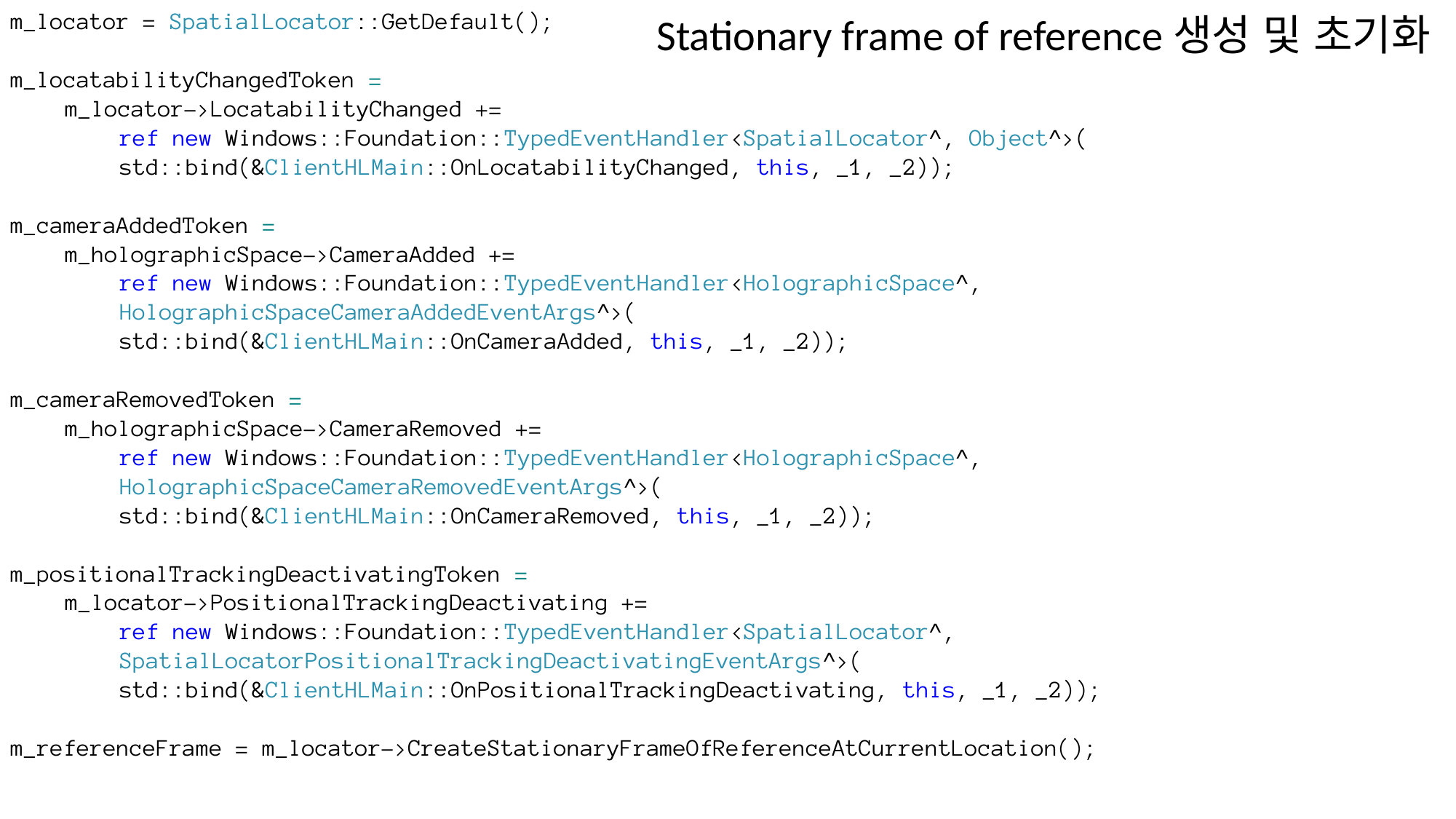

m_locator = SpatialLocator::GetDefault();

m_locatabilityChangedToken =
m_locator->LocatabilityChanged +=
ref new Windows::Foundation::TypedEventHandler<SpatialLocator^, Object^>(
std::bind(&ClientHLMain::OnLocatabilityChanged, this, _1, _2));

m_cameraAddedToken =
m_holographicSpace->CameraAdded +=
ref new Windows::Foundation::TypedEventHandler<HolographicSpace^, HolographicSpaceCameraAddedEventArgs^>(
std::bind(&ClientHLMain::OnCameraAdded, this, _1, _2));

m_cameraRemovedToken =
m_holographicSpace->CameraRemoved +=
ref new Windows::Foundation::TypedEventHandler<HolographicSpace^, HolographicSpaceCameraRemovedEventArgs^>(
std::bind(&ClientHLMain::OnCameraRemoved, this, _1, _2));

m_positionalTrackingDeactivatingToken =
m_locator->PositionalTrackingDeactivating +=
ref new Windows::Foundation::TypedEventHandler<SpatialLocator^, SpatialLocatorPositionalTrackingDeactivatingEventArgs^>(
std::bind(&ClientHLMain::OnPositionalTrackingDeactivating, this, _1, _2));

m_referenceFrame = m_locator->CreateStationaryFrameOfReferenceAtCurrentLocation();
# Stationary frame of reference생성 및 초기화